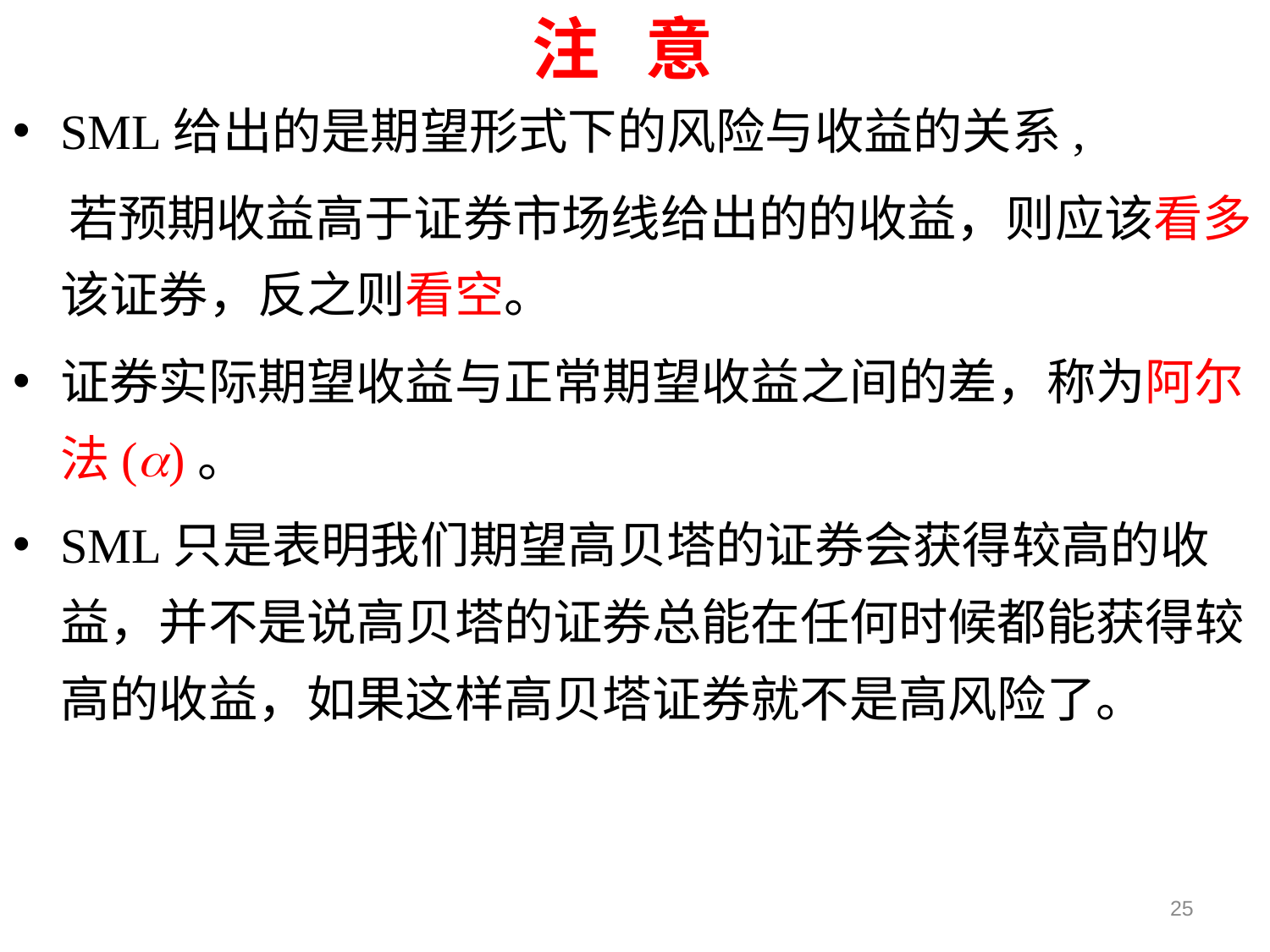

注   意
SML给出的是期望形式下的风险与收益的关系,
    若预期收益高于证券市场线给出的的收益，则应该看多该证券，反之则看空。
证券实际期望收益与正常期望收益之间的差，称为阿尔法(α)。
SML只是表明我们期望高贝塔的证券会获得较高的收益，并不是说高贝塔的证券总能在任何时候都能获得较高的收益，如果这样高贝塔证券就不是高风险了。
25